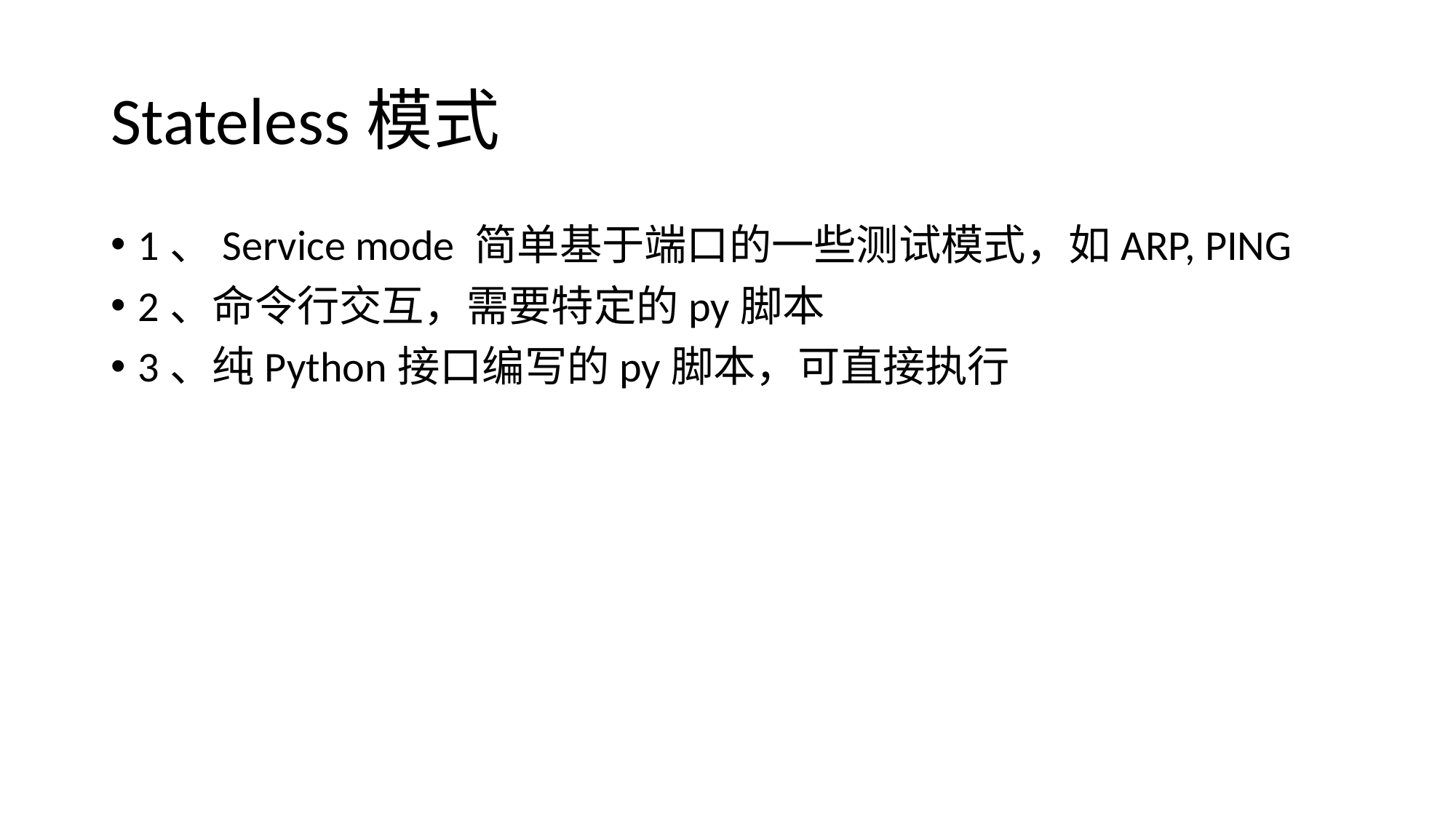

# Stateless模式
1、Service mode 简单基于端口的一些测试模式，如ARP, PING
2、命令行交互，需要特定的py脚本
3、纯Python接口编写的py脚本，可直接执行